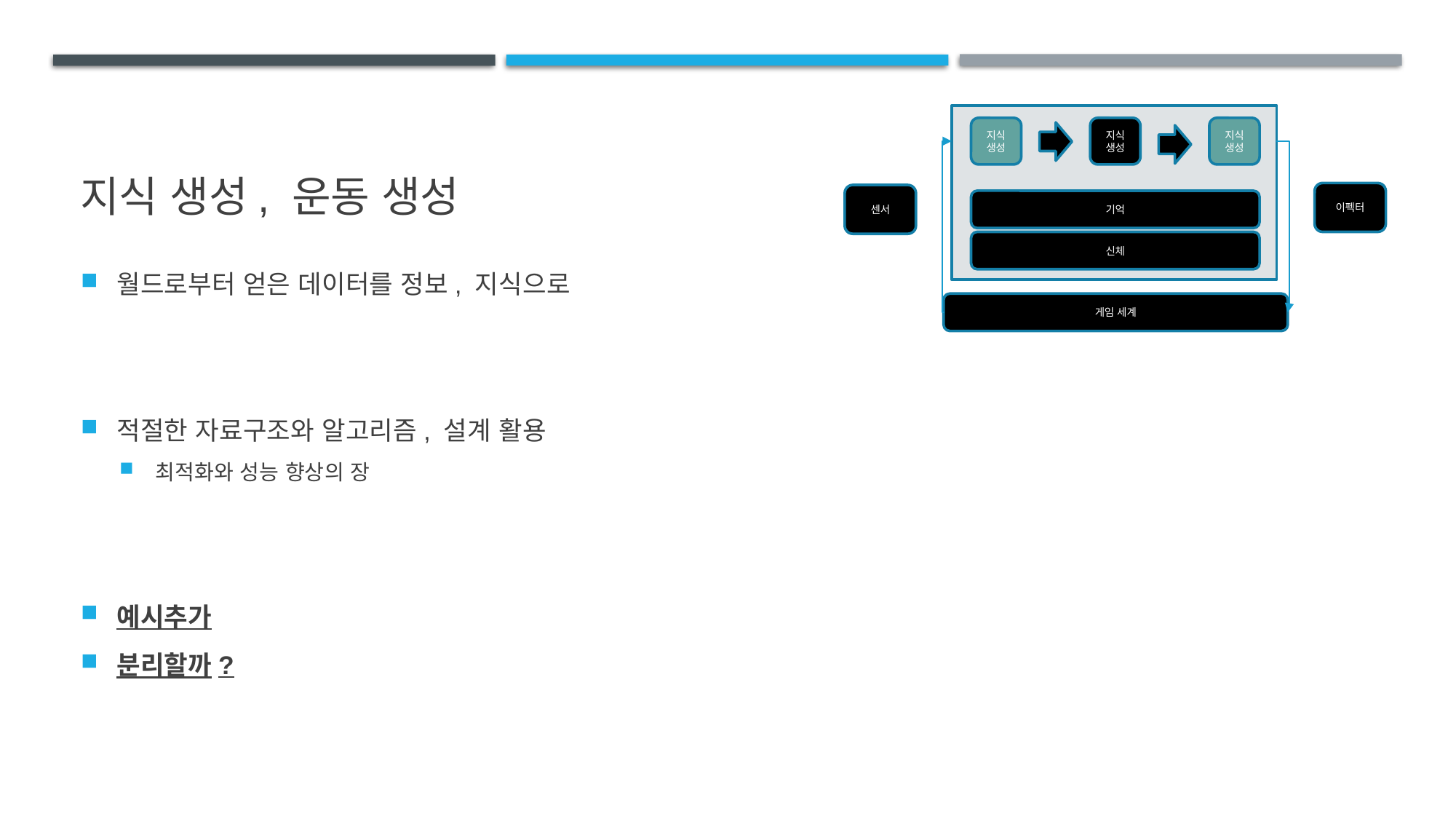

# 지식 생성, 운동 생성

지식 생성
지식 생성
지식 생성

이펙터
센서
기억
신체
게임 세계
월드로부터 얻은 데이터를 정보, 지식으로

적절한 자료구조와 알고리즘, 설계 활용
최적화와 성능 향상의 장

예시추가
분리할까?